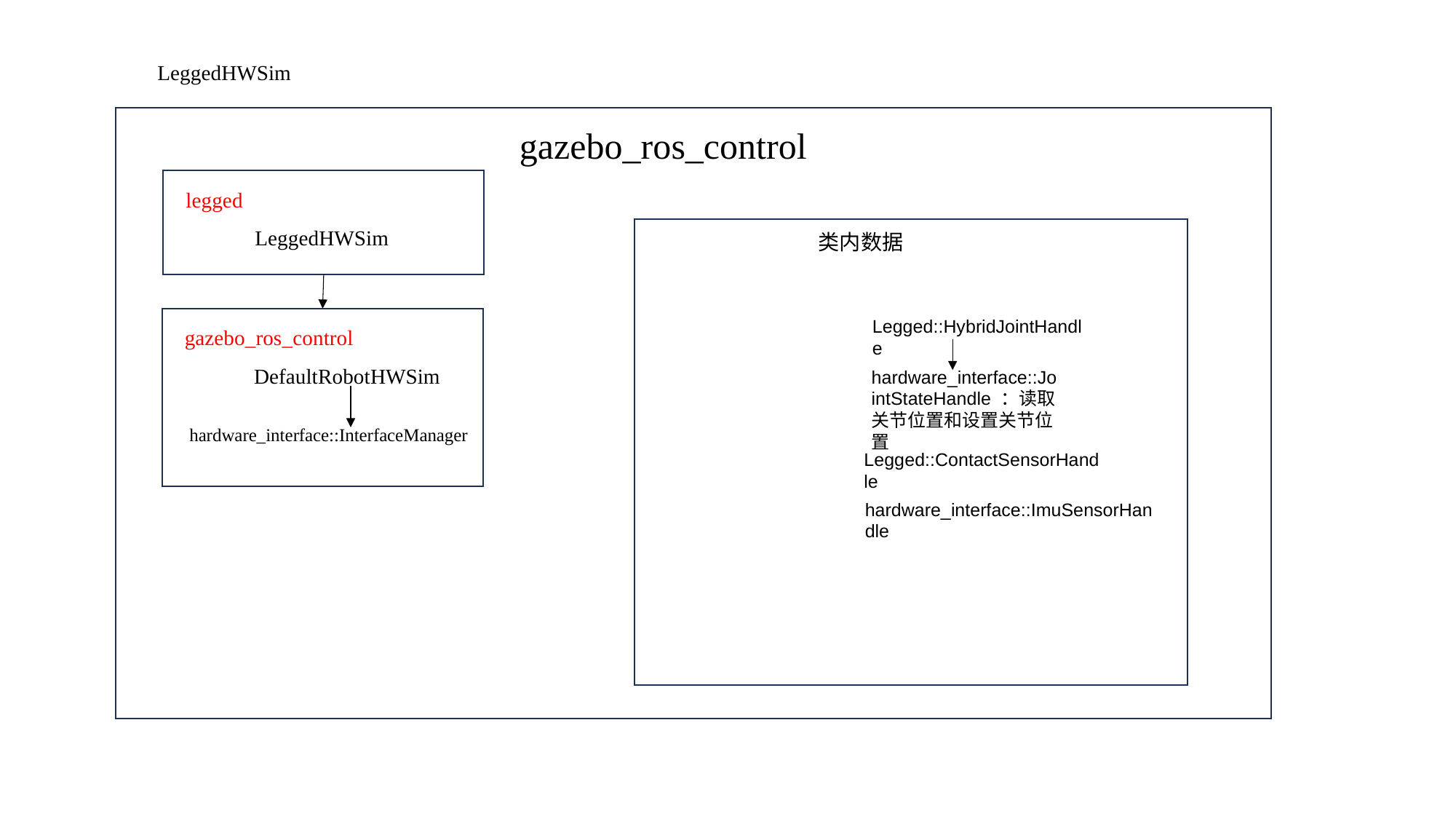

LeggedHWSim

gazebo_ros_control

legged
LeggedHWSim

类内数据

Legged::HybridJointHandle
gazebo_ros_control
DefaultRobotHWSim
hardware_interface::JointStateHandle ：读取关节位置和设置关节位置
hardware_interface::InterfaceManager
Legged::ContactSensorHandle
hardware_interface::ImuSensorHandle